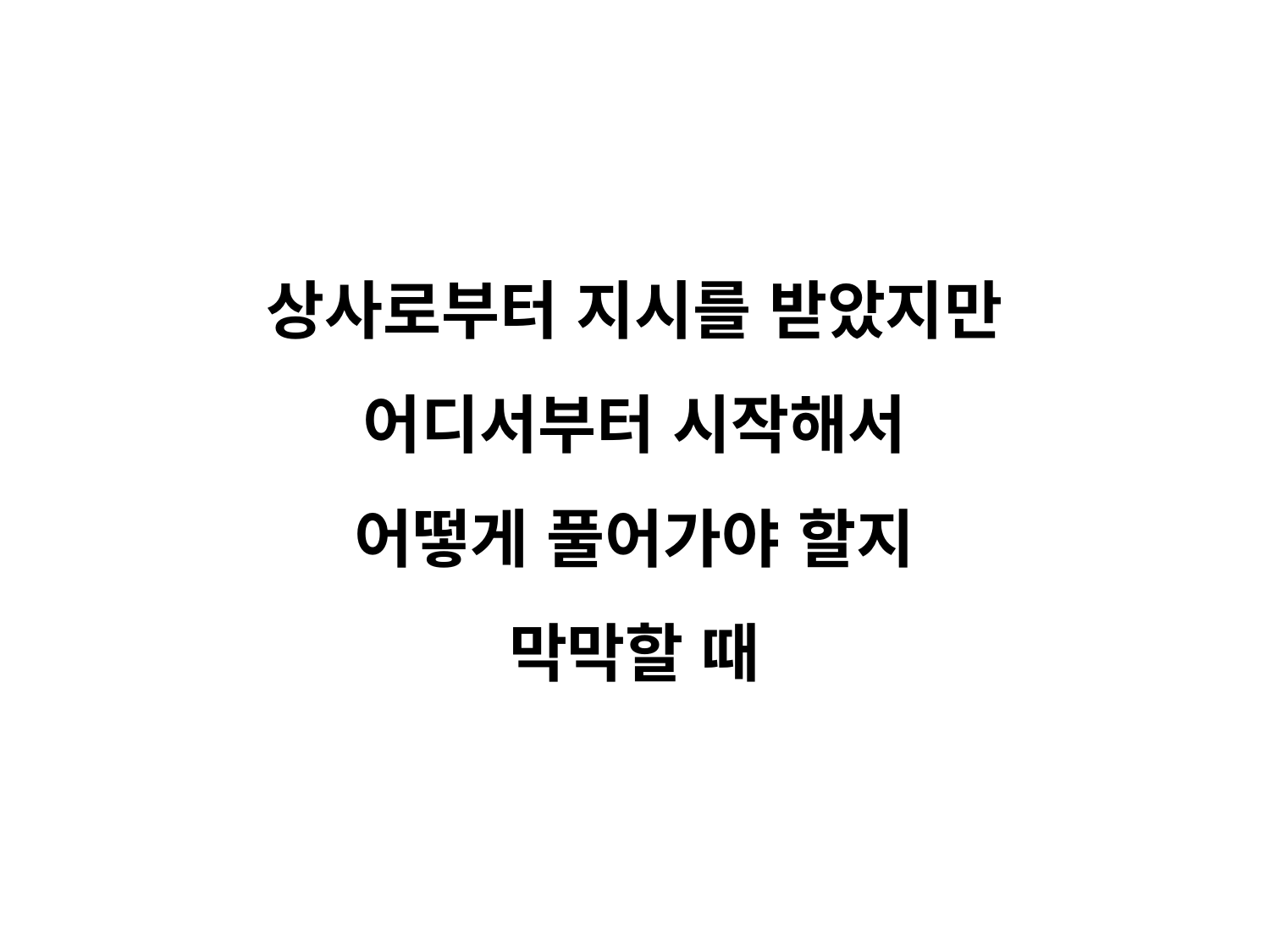

상사로부터 지시를 받았지만
어디서부터 시작해서
어떻게 풀어가야 할지
막막할 때